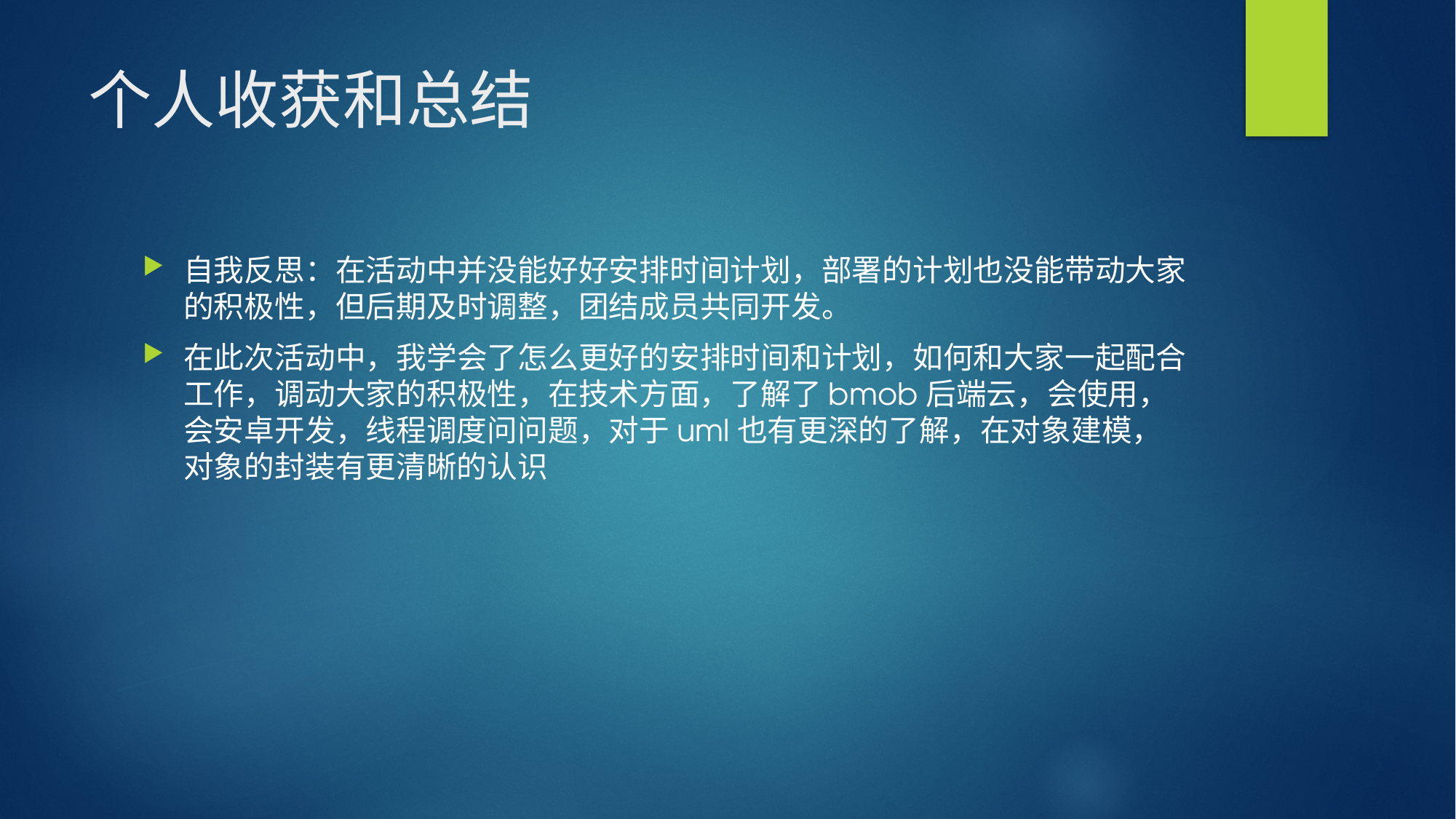

# 个人收获和总结
自我反思：在活动中并没能好好安排时间计划，部署的计划也没能带动大家的积极性，但后期及时调整，团结成员共同开发。
在此次活动中，我学会了怎么更好的安排时间和计划，如何和大家一起配合工作，调动大家的积极性，在技术方面，了解了bmob后端云，会使用，会安卓开发，线程调度问问题，对于uml也有更深的了解，在对象建模，对象的封装有更清晰的认识